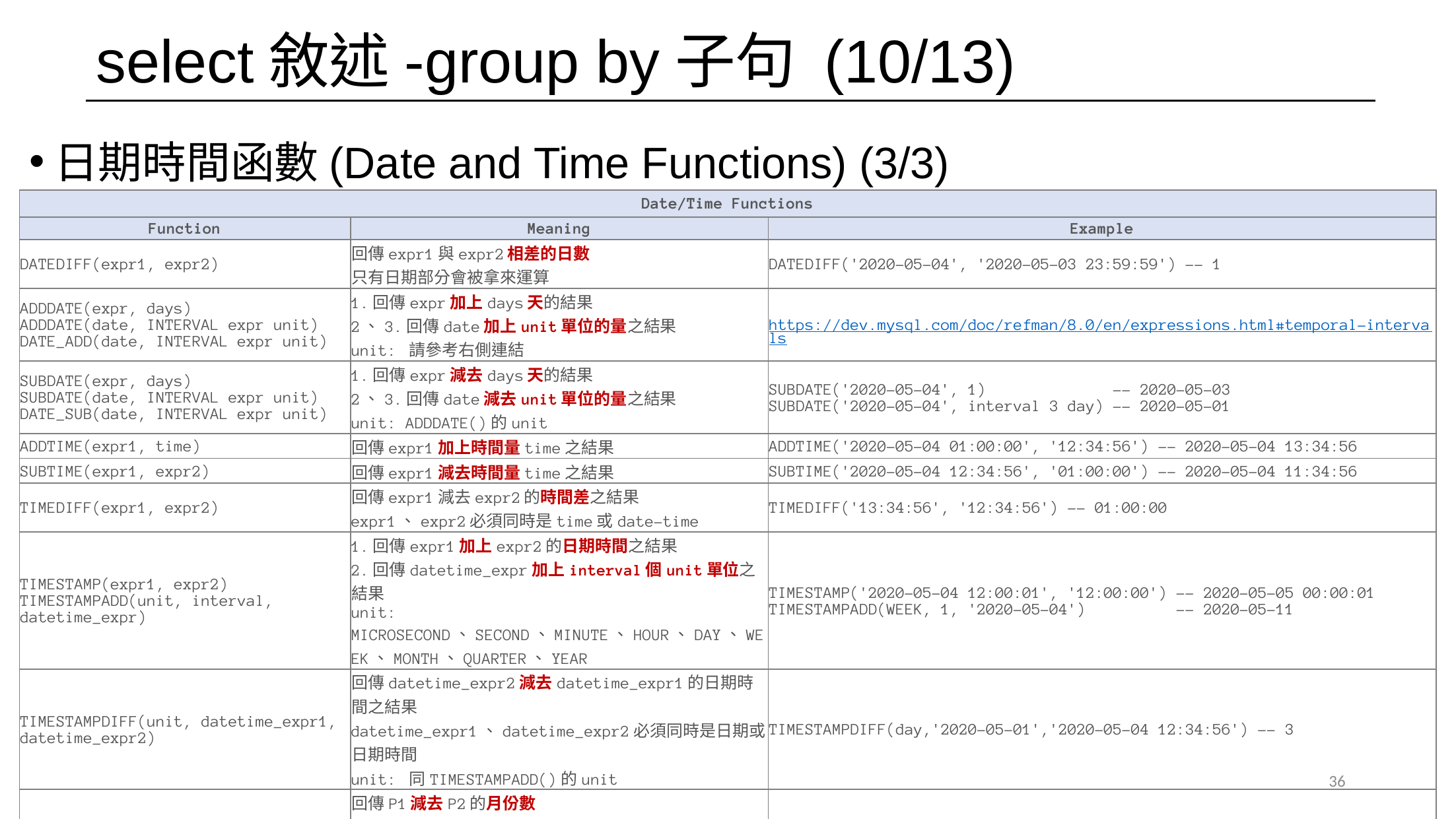

# select敘述-group by子句 (10/13)
日期時間函數(Date and Time Functions) (3/3)
| Date/Time Functions |  |  |
| --- | --- | --- |
| Function | Meaning | Example |
| DATEDIFF(expr1, expr2) | 回傳expr1與expr2相差的日數 只有日期部分會被拿來運算 | DATEDIFF('2020-05-04', '2020-05-03 23:59:59') -- 1 |
| ADDDATE(expr, days) ADDDATE(date, INTERVAL expr unit) DATE\_ADD(date, INTERVAL expr unit) | 1.回傳expr加上days天的結果 2、3.回傳date加上unit單位的量之結果 unit: 請參考右側連結 | https://dev.mysql.com/doc/refman/8.0/en/expressions.html#temporal-intervals |
| SUBDATE(expr, days) SUBDATE(date, INTERVAL expr unit) DATE\_SUB(date, INTERVAL expr unit) | 1.回傳expr減去days天的結果 2、3.回傳date減去unit單位的量之結果 unit: ADDDATE()的unit | SUBDATE('2020-05-04', 1) -- 2020-05-03 SUBDATE('2020-05-04', interval 3 day) -- 2020-05-01 |
| ADDTIME(expr1, time) | 回傳expr1加上時間量time之結果 | ADDTIME('2020-05-04 01:00:00', '12:34:56') -- 2020-05-04 13:34:56 |
| SUBTIME(expr1, expr2) | 回傳expr1減去時間量time之結果 | SUBTIME('2020-05-04 12:34:56', '01:00:00') -- 2020-05-04 11:34:56 |
| TIMEDIFF(expr1, expr2) | 回傳expr1減去expr2的時間差之結果 expr1、expr2必須同時是time或date-time | TIMEDIFF('13:34:56', '12:34:56') -- 01:00:00 |
| TIMESTAMP(expr1, expr2) TIMESTAMPADD(unit, interval, datetime\_expr) | 1.回傳expr1加上expr2的日期時間之結果 2.回傳datetime\_expr加上interval個unit單位之結果 unit: MICROSECOND、SECOND、MINUTE、HOUR、DAY、WEEK、MONTH、QUARTER、YEAR | TIMESTAMP('2020-05-04 12:00:01', '12:00:00') -- 2020-05-05 00:00:01 TIMESTAMPADD(WEEK, 1, '2020-05-04') -- 2020-05-11 |
| TIMESTAMPDIFF(unit, datetime\_expr1, datetime\_expr2) | 回傳datetime\_expr2減去datetime\_expr1的日期時間之結果 datetime\_expr1、datetime\_expr2必須同時是日期或日期時間 unit: 同TIMESTAMPADD()的unit | TIMESTAMPDIFF(day,'2020-05-01','2020-05-04 12:34:56') -- 3 |
| PERIOD\_DIFF(P1, P2) | 回傳P1減去P2的月份數 P1、P2: 可以是數字或字串型態，格式:YYYYMM、YYMM | PERIOD\_DIFF('202002', '2001') -- 1 |
36